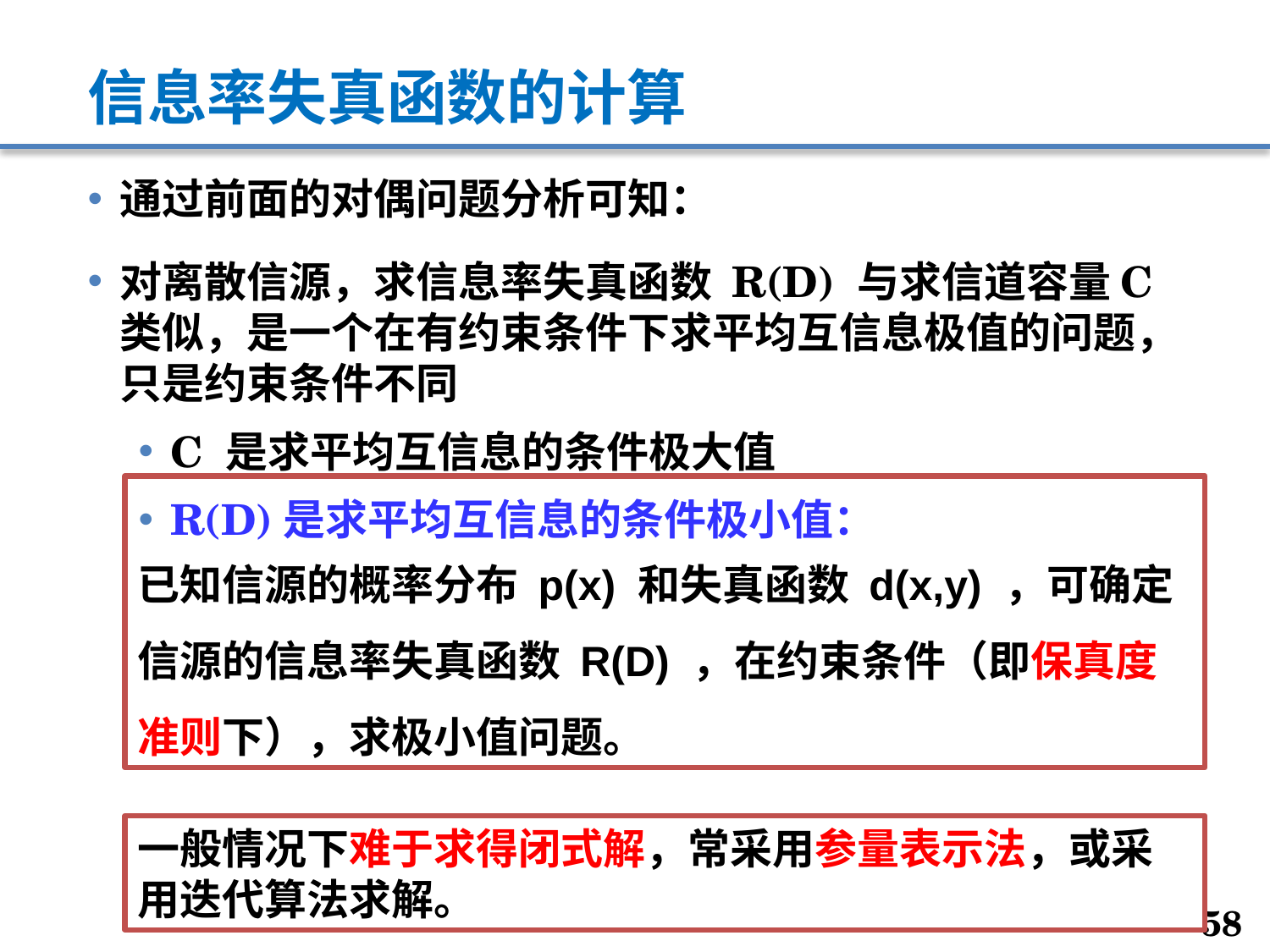

# 信息率失真函数的计算
通过前面的对偶问题分析可知：
对离散信源，求信息率失真函数 R(D) 与求信道容量C 类似，是一个在有约束条件下求平均互信息极值的问题，只是约束条件不同
C 是求平均互信息的条件极大值
R(D)是求平均互信息的条件极小值：

已知信源的概率分布 p(x) 和失真函数 d(x,y) ，可确定信源的信息率失真函数 R(D) ，在约束条件（即保真度准则下），求极小值问题。
一般情况下难于求得闭式解，常采用参量表示法，或采用迭代算法求解。
58